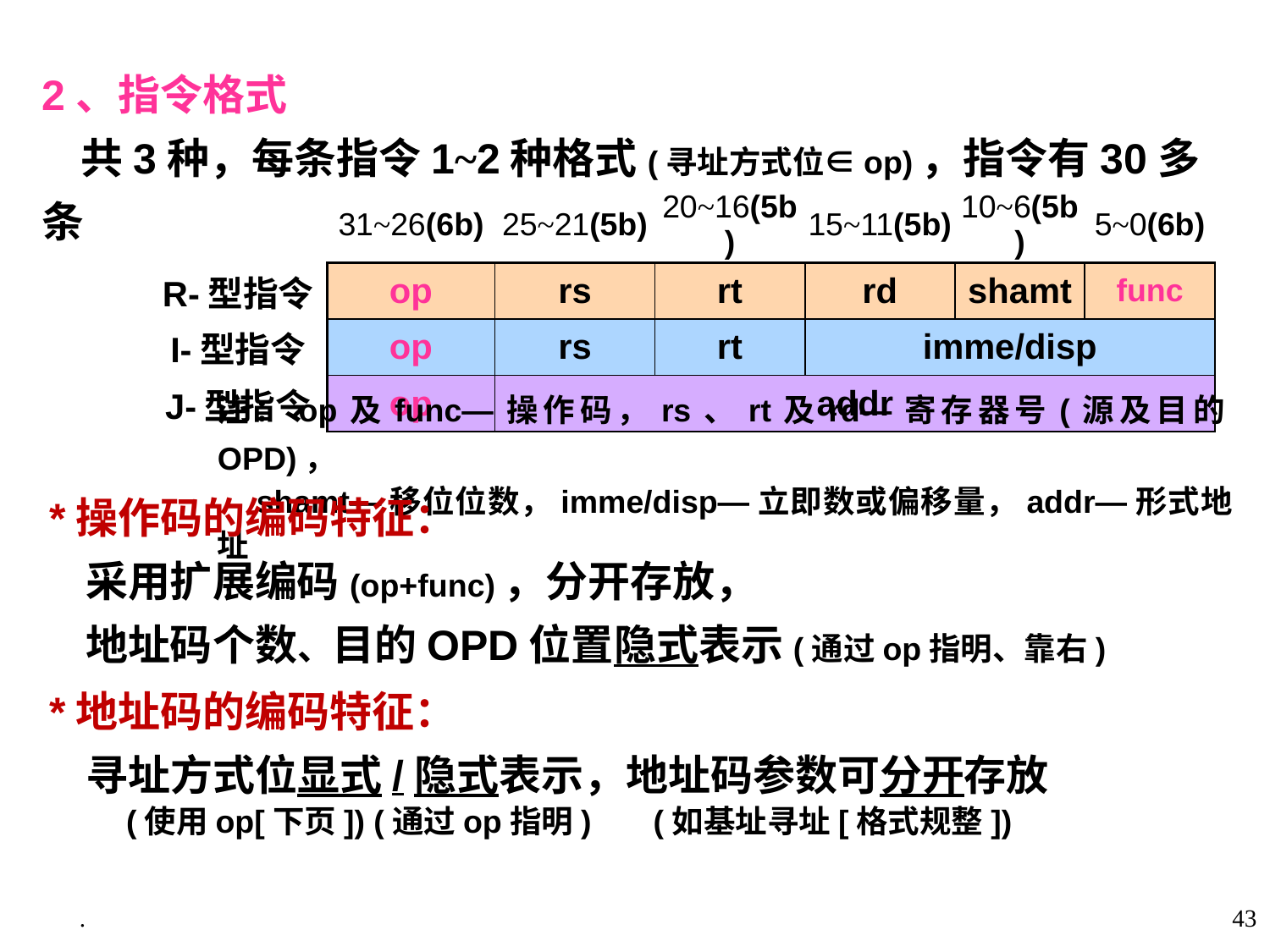

2、指令格式
   共3种，每条指令1~2种格式(寻址方式位∈op)，指令有30多条
|  | 31~26(6b) | 25~21(5b) | 20~16(5b) | 15~11(5b) | 10~6(5b) | 5~0(6b) |
| --- | --- | --- | --- | --- | --- | --- |
| R-型指令 | op | rs | rt | rd | shamt | func |
| I-型指令 | op | rs | rt | imme/disp |  |  |
| J-型指令 | op | addr |  |  |  |  |
注：op及func—操作码，rs、rt及rd—寄存器号(源及目的OPD)，
    shamt—移位位数，imme/disp—立即数或偏移量，addr—形式地址
 *操作码的编码特征：
    采用扩展编码(op+func)，分开存放，
    地址码个数、目的OPD位置隐式表示(通过op指明、靠右)
 *地址码的编码特征：
    寻址方式位显式/隐式表示，地址码参数可分开存放
          (使用op[下页]) (通过op指明)       (如基址寻址[格式规整])
.
43